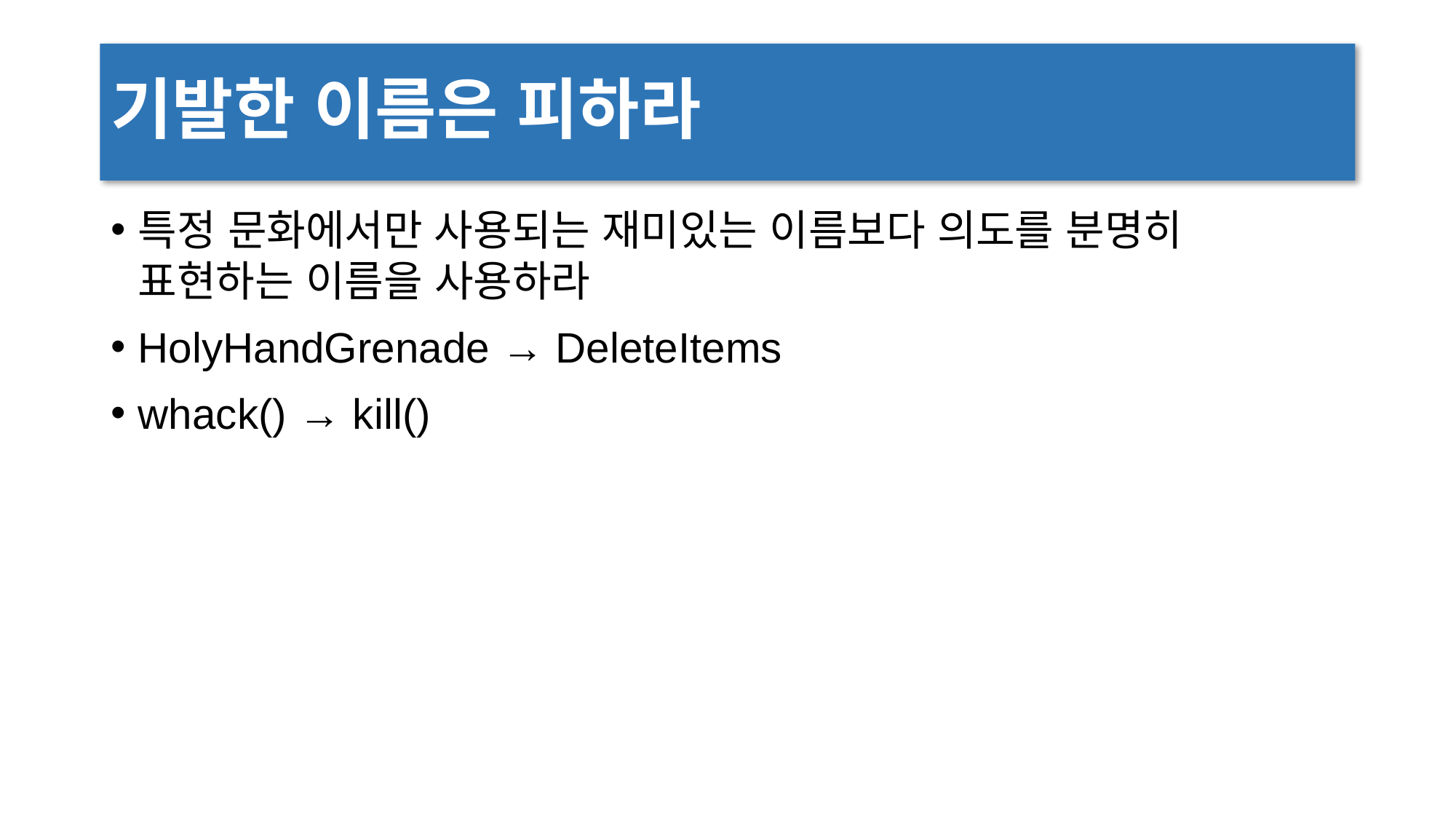

# 기발한 이름은 피하라
특정 문화에서만 사용되는 재미있는 이름보다 의도를 분명히 표현하는 이름을 사용하라
HolyHandGrenade → DeleteItems
whack() → kill()